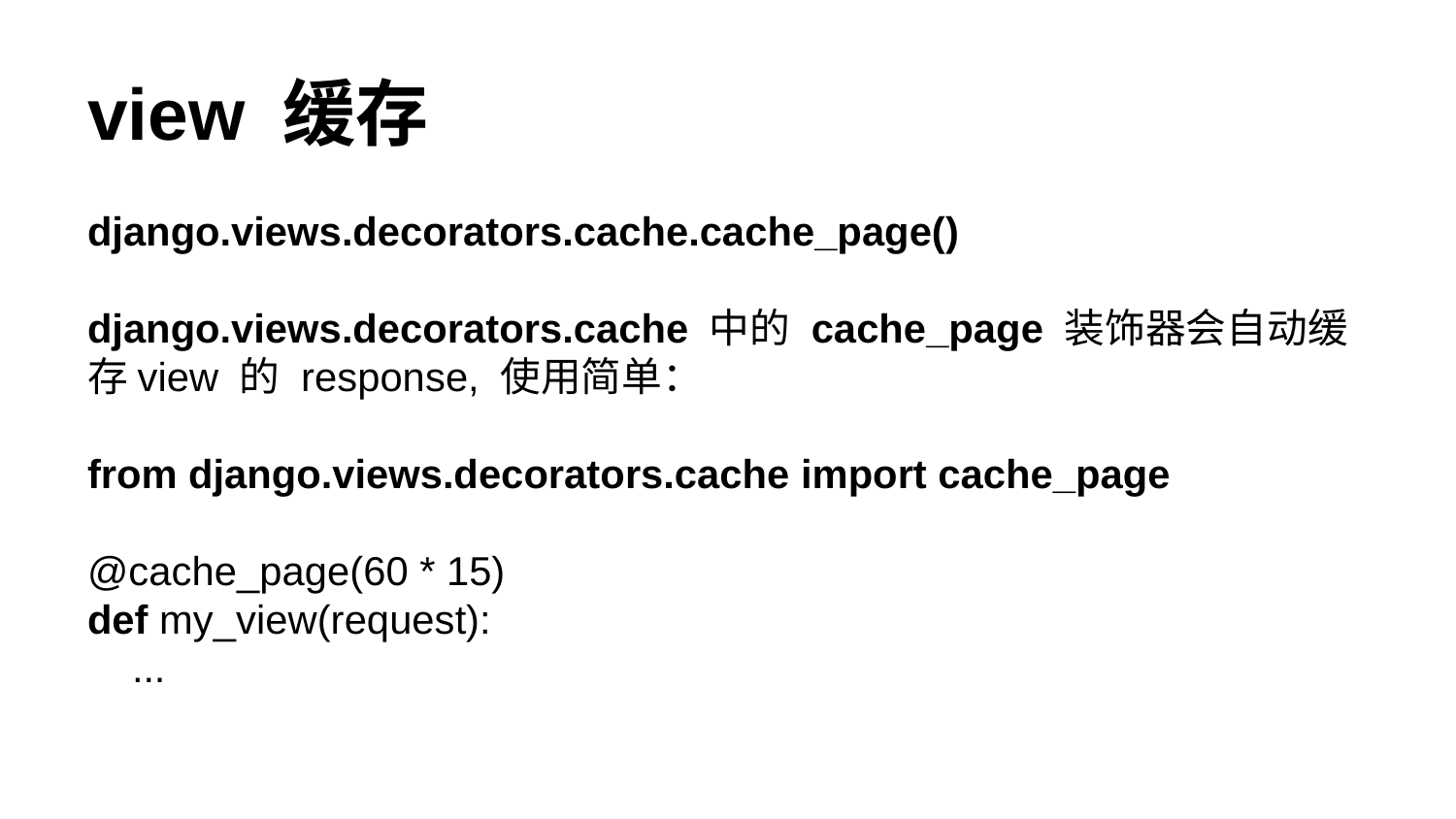

# view 缓存
django.views.decorators.cache.cache_page()

django.views.decorators.cache 中的 cache_page 装饰器会自动缓存view 的 response, 使用简单：

from django.views.decorators.cache import cache_page

@cache_page(60 * 15)
def my_view(request):
    ...